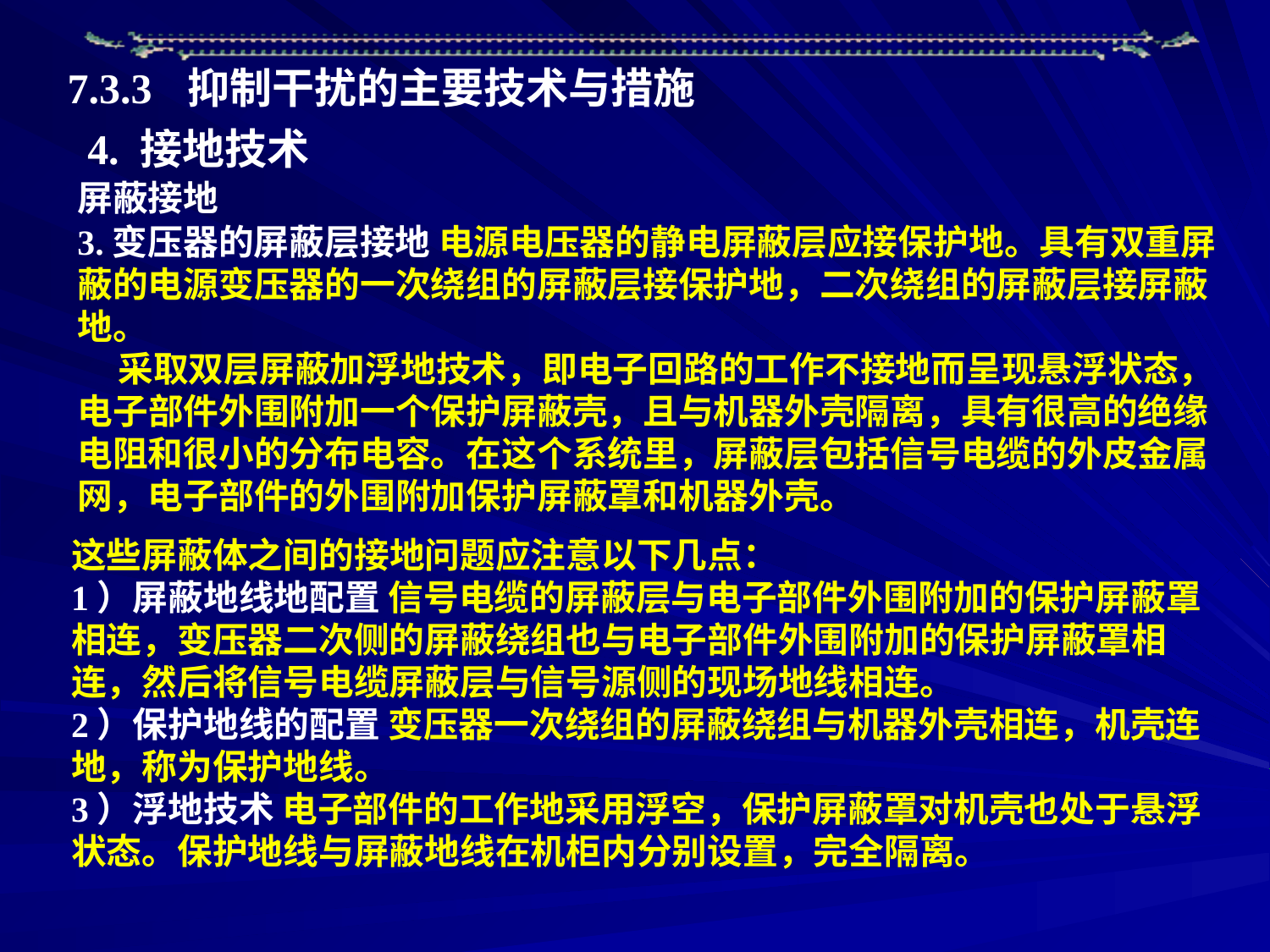

7.3.3 抑制干扰的主要技术与措施
4. 接地技术
屏蔽接地
3.变压器的屏蔽层接地 电源电压器的静电屏蔽层应接保护地。具有双重屏蔽的电源变压器的一次绕组的屏蔽层接保护地，二次绕组的屏蔽层接屏蔽地。
    采取双层屏蔽加浮地技术，即电子回路的工作不接地而呈现悬浮状态，电子部件外围附加一个保护屏蔽壳，且与机器外壳隔离，具有很高的绝缘电阻和很小的分布电容。在这个系统里，屏蔽层包括信号电缆的外皮金属网，电子部件的外围附加保护屏蔽罩和机器外壳。
这些屏蔽体之间的接地问题应注意以下几点：
1）屏蔽地线地配置 信号电缆的屏蔽层与电子部件外围附加的保护屏蔽罩相连，变压器二次侧的屏蔽绕组也与电子部件外围附加的保护屏蔽罩相连，然后将信号电缆屏蔽层与信号源侧的现场地线相连。
2）保护地线的配置 变压器一次绕组的屏蔽绕组与机器外壳相连，机壳连地，称为保护地线。
3）浮地技术 电子部件的工作地采用浮空，保护屏蔽罩对机壳也处于悬浮状态。保护地线与屏蔽地线在机柜内分别设置，完全隔离。